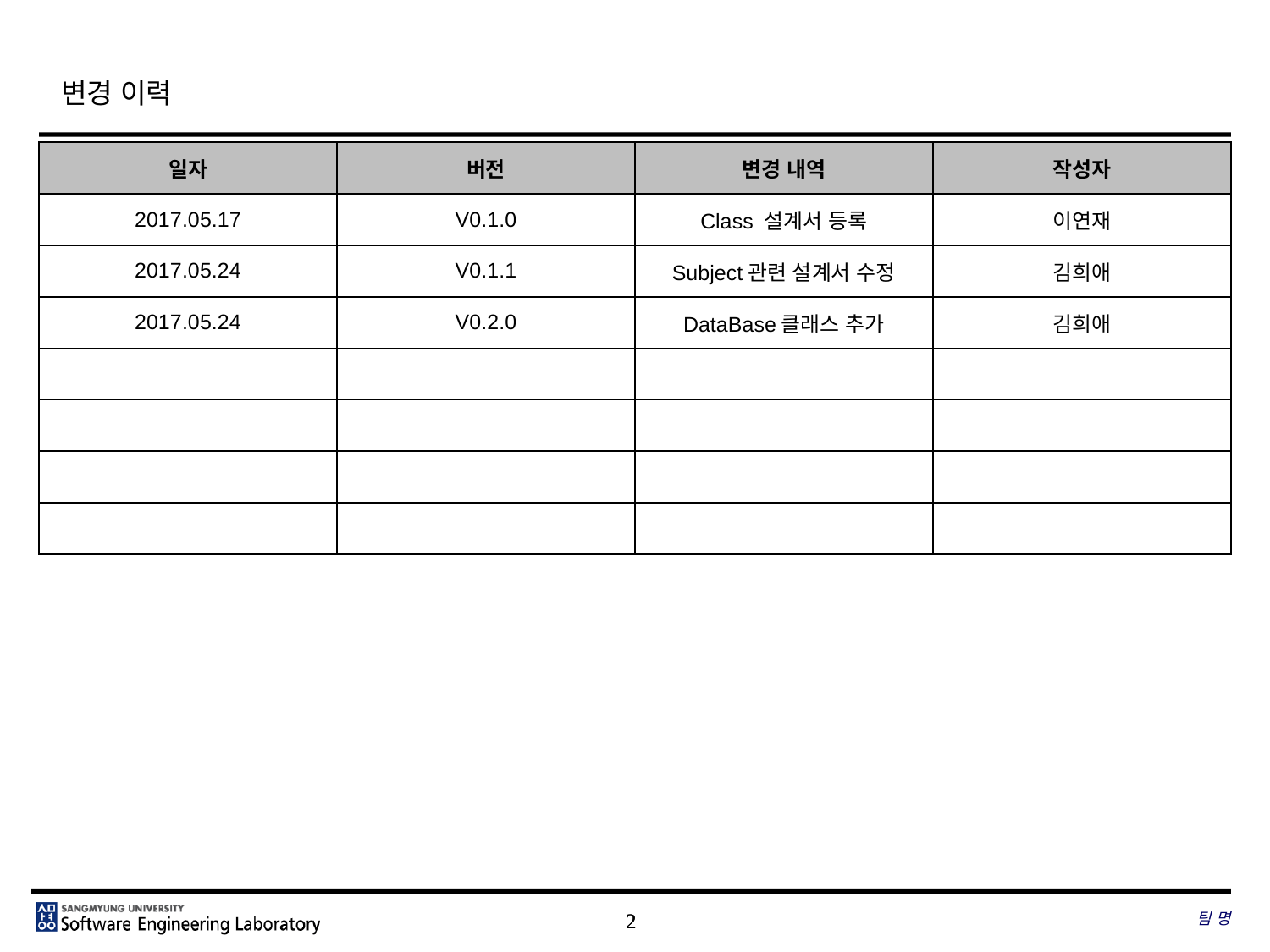

# 변경 이력
| 일자 | 버전 | 변경 내역 | 작성자 |
| --- | --- | --- | --- |
| 2017.05.17 | V0.1.0 | Class 설계서 등록 | 이연재 |
| 2017.05.24 | V0.1.1 | Subject관련 설계서 수정 | 김희애 |
| 2017.05.24 | V0.2.0 | DataBase클래스 추가 | 김희애 |
|  |  |  |  |
|  |  |  |  |
|  |  |  |  |
|  |  |  |  |
팀 명